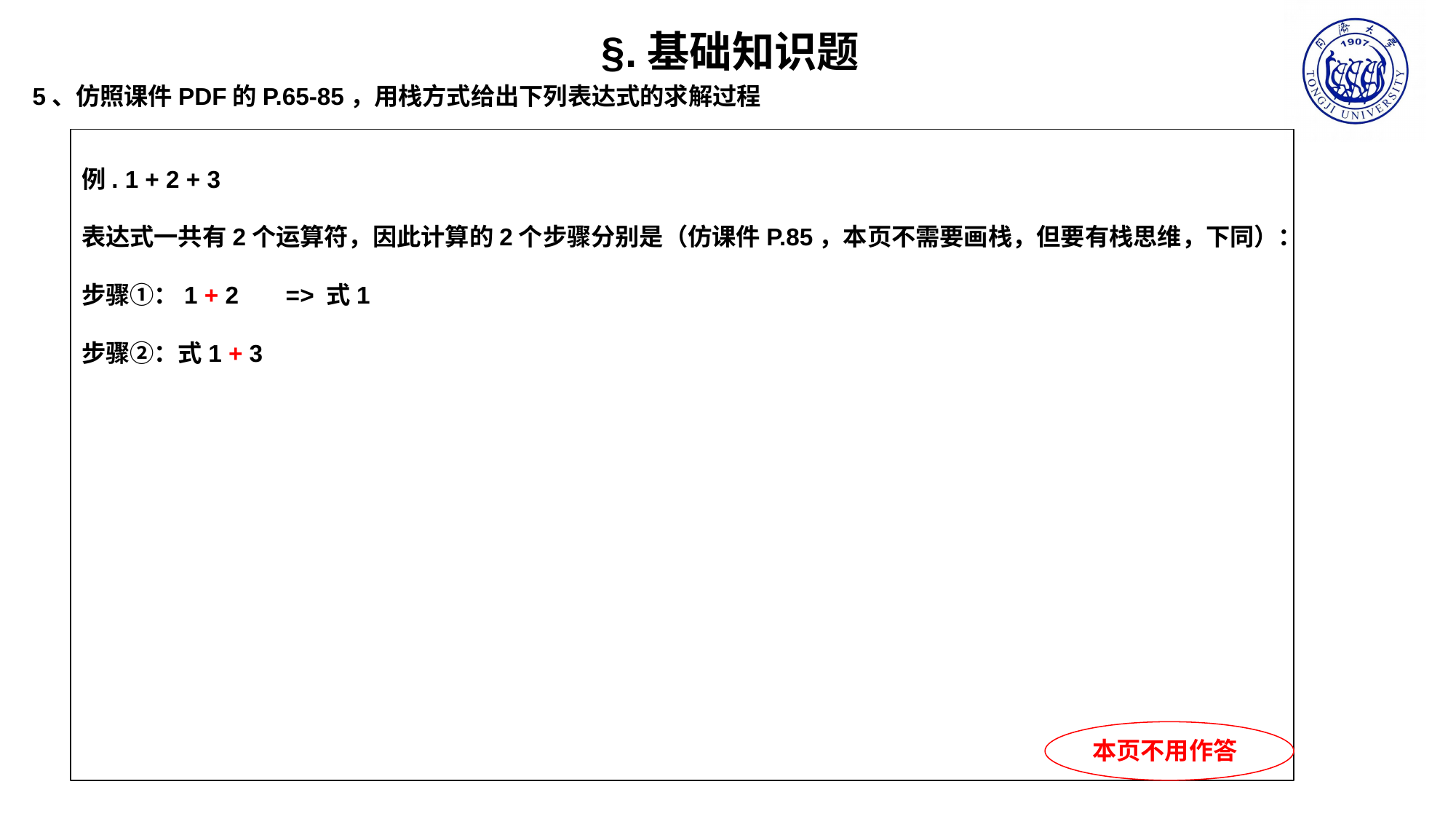

§.基础知识题
5、仿照课件PDF的P.65-85，用栈方式给出下列表达式的求解过程

例. 1 + 2 + 3

表达式一共有2个运算符，因此计算的2个步骤分别是（仿课件P.85，本页不需要画栈，但要有栈思维，下同）：

步骤①：1 + 2       => 式1

步骤②：式1 + 3
本页不用作答